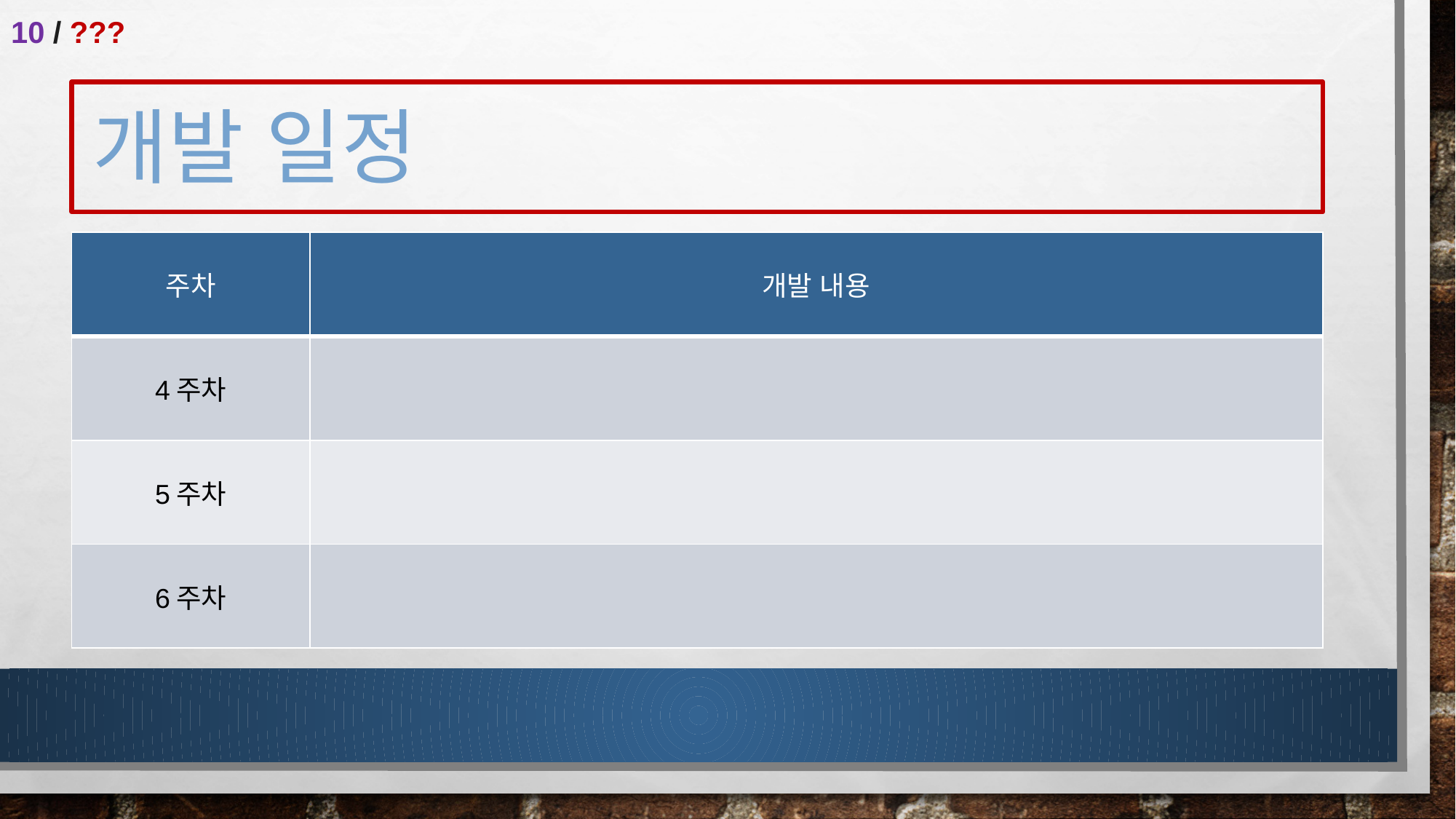

10 / ???

# 개발 일정
| 주차 | 개발 내용 |
| --- | --- |
| 4주차 |  |
| 5주차 |  |
| 6주차 |  |